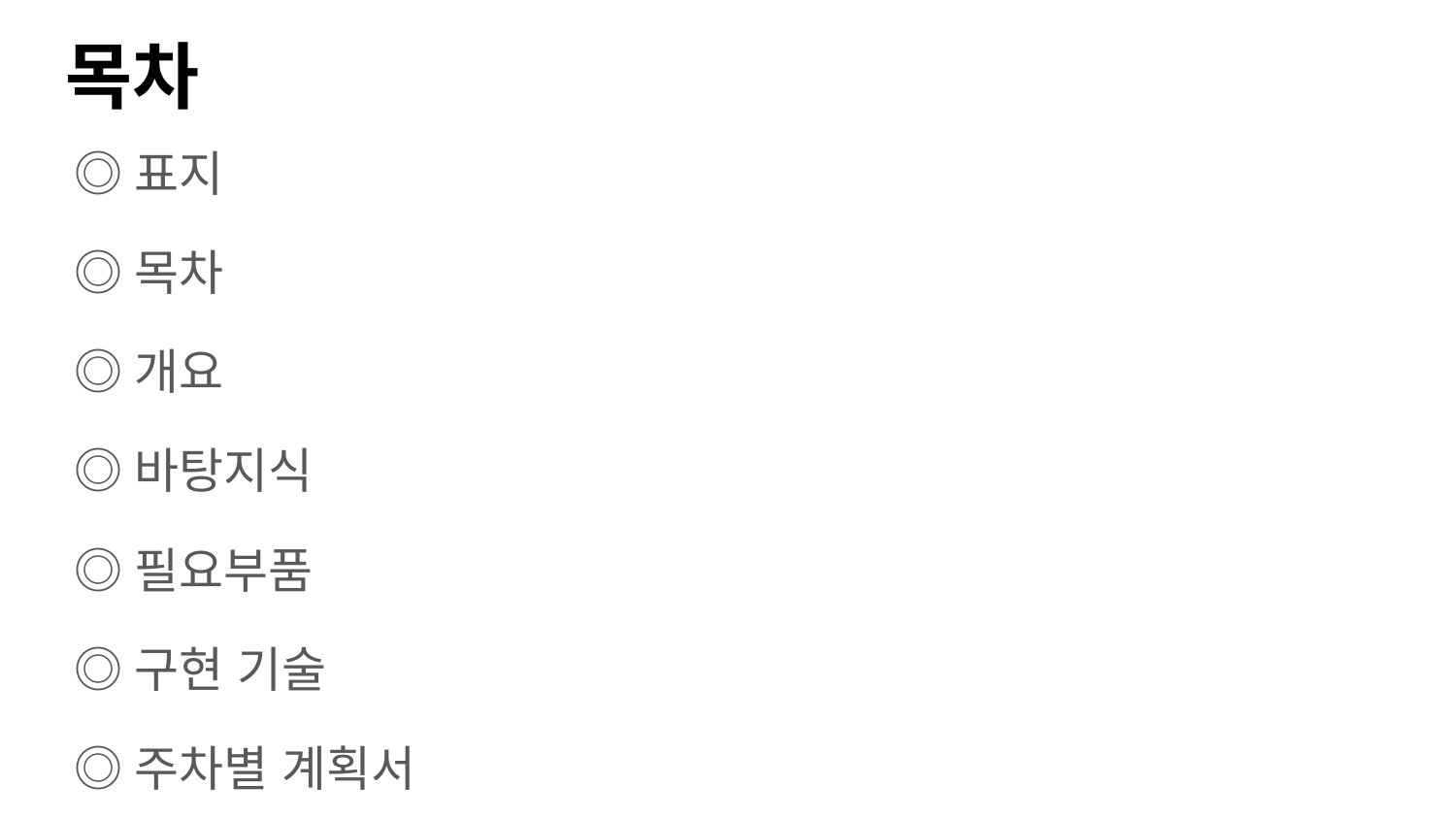

# 목차
◎표지
◎목차
◎개요
◎바탕지식
◎필요부품
◎구현 기술
◎주차별 계획서